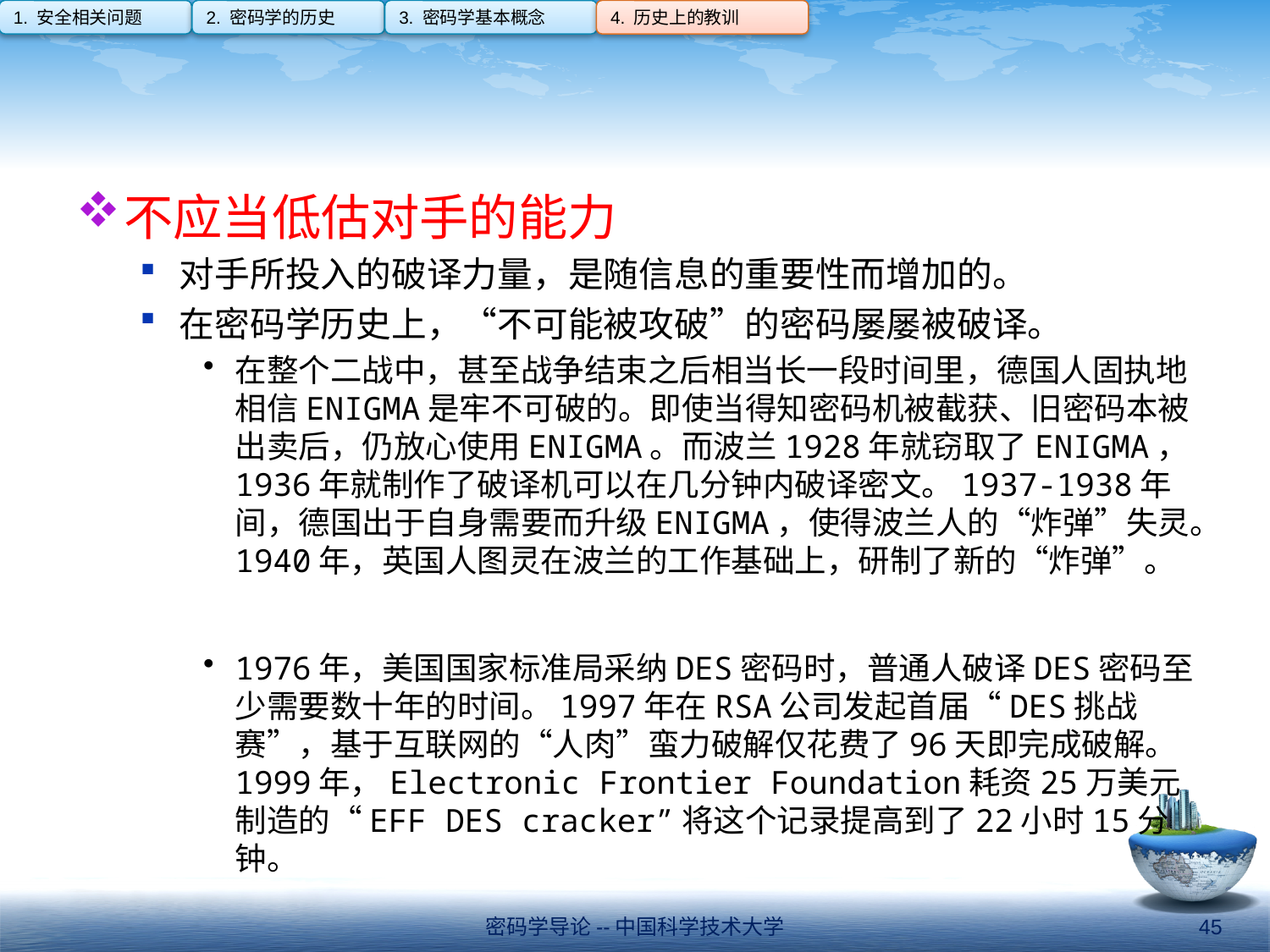

1. 安全相关问题
2. 密码学的历史
3. 密码学基本概念
4. 历史上的教训
#
不应当低估对手的能力
对手所投入的破译力量，是随信息的重要性而增加的。
在密码学历史上，“不可能被攻破”的密码屡屡被破译。
在整个二战中，甚至战争结束之后相当长一段时间里，德国人固执地相信ENIGMA是牢不可破的。即使当得知密码机被截获、旧密码本被出卖后，仍放心使用ENIGMA。而波兰1928年就窃取了ENIGMA，1936年就制作了破译机可以在几分钟内破译密文。1937-1938年间，德国出于自身需要而升级ENIGMA，使得波兰人的“炸弹”失灵。1940年，英国人图灵在波兰的工作基础上，研制了新的“炸弹”。

1976年，美国国家标准局采纳DES密码时，普通人破译DES密码至少需要数十年的时间。1997年在RSA公司发起首届“DES挑战赛”，基于互联网的“人肉”蛮力破解仅花费了96天即完成破解。1999年，Electronic Frontier Foundation耗资25万美元制造的“EFF DES cracker”将这个记录提高到了22小时15分钟。
密码学导论--中国科学技术大学
45